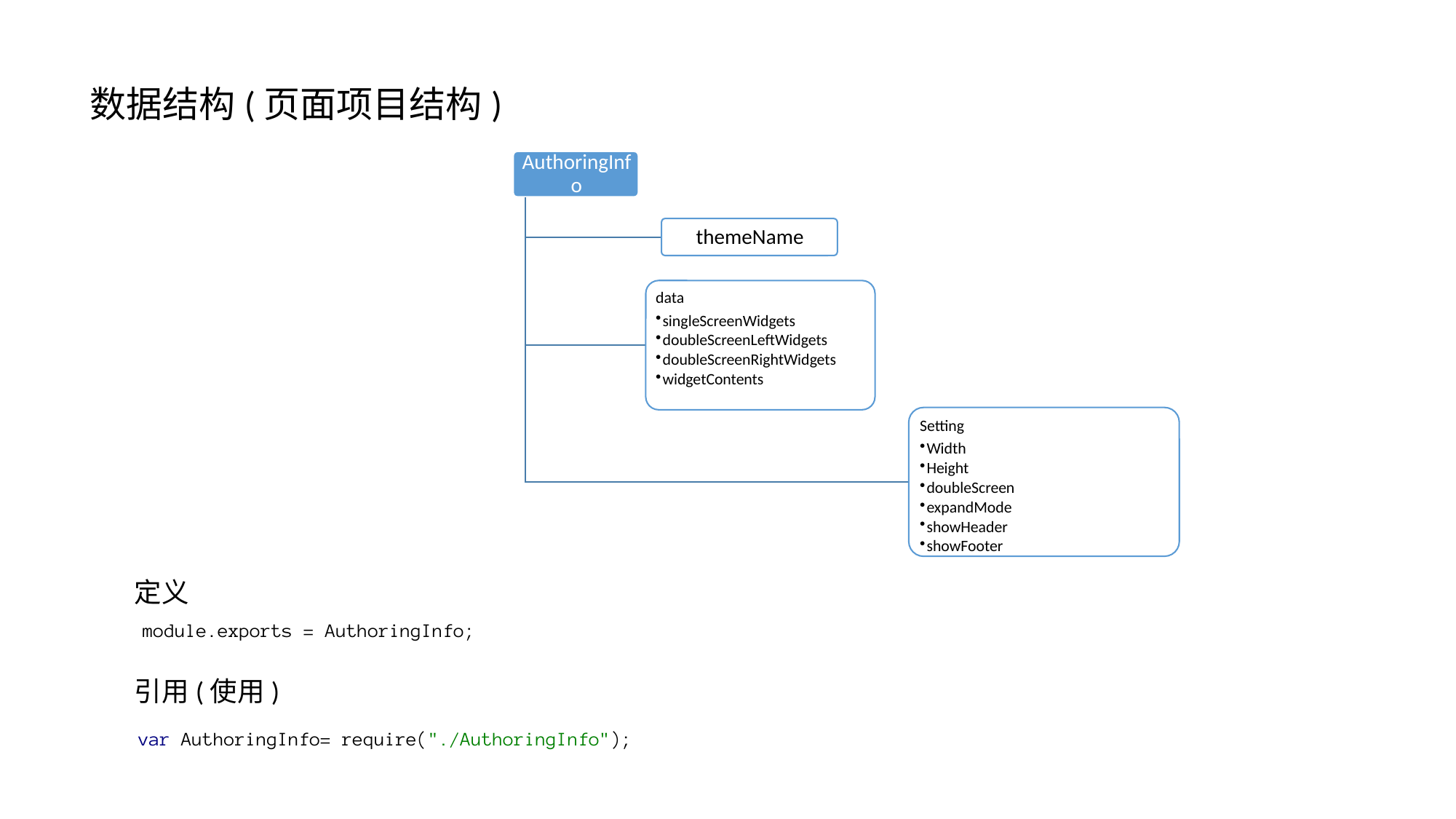

# 数据结构(页面项目结构)
AuthoringInfo
themeName
Setting
Width
Height
doubleScreen
expandMode
showHeader
showFooter
data
singleScreenWidgets
doubleScreenLeftWidgets
doubleScreenRightWidgets
widgetContents
定义

module.exports = AuthoringInfo;
引用(使用)
var AuthoringInfo= require("./AuthoringInfo");